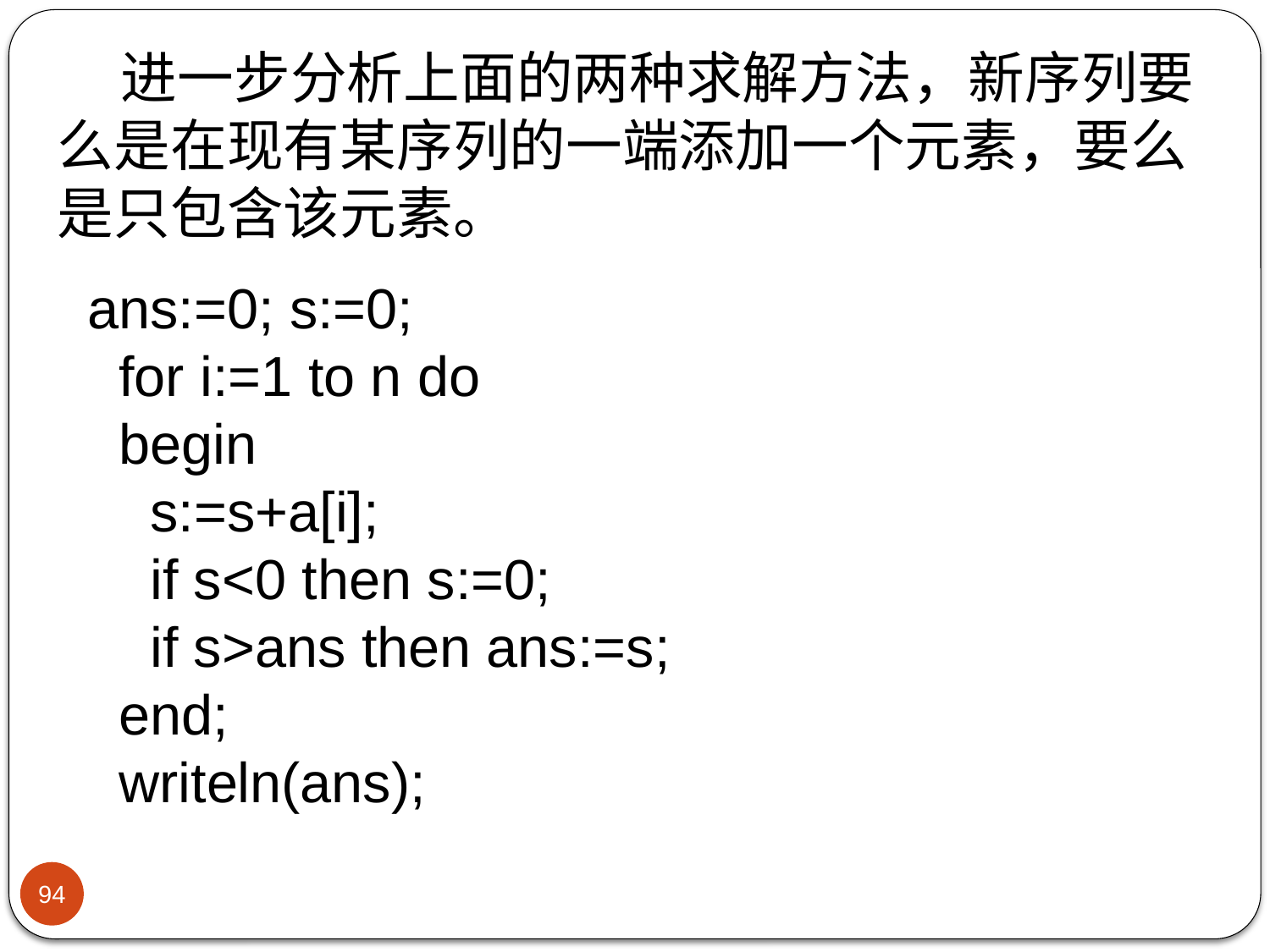

进一步分析上面的两种求解方法，新序列要么是在现有某序列的一端添加一个元素，要么是只包含该元素。
ans:=0; s:=0;
  for i:=1 to n do
  begin
    s:=s+a[i];
    if s<0 then s:=0;
    if s>ans then ans:=s;
  end;
  writeln(ans);
94